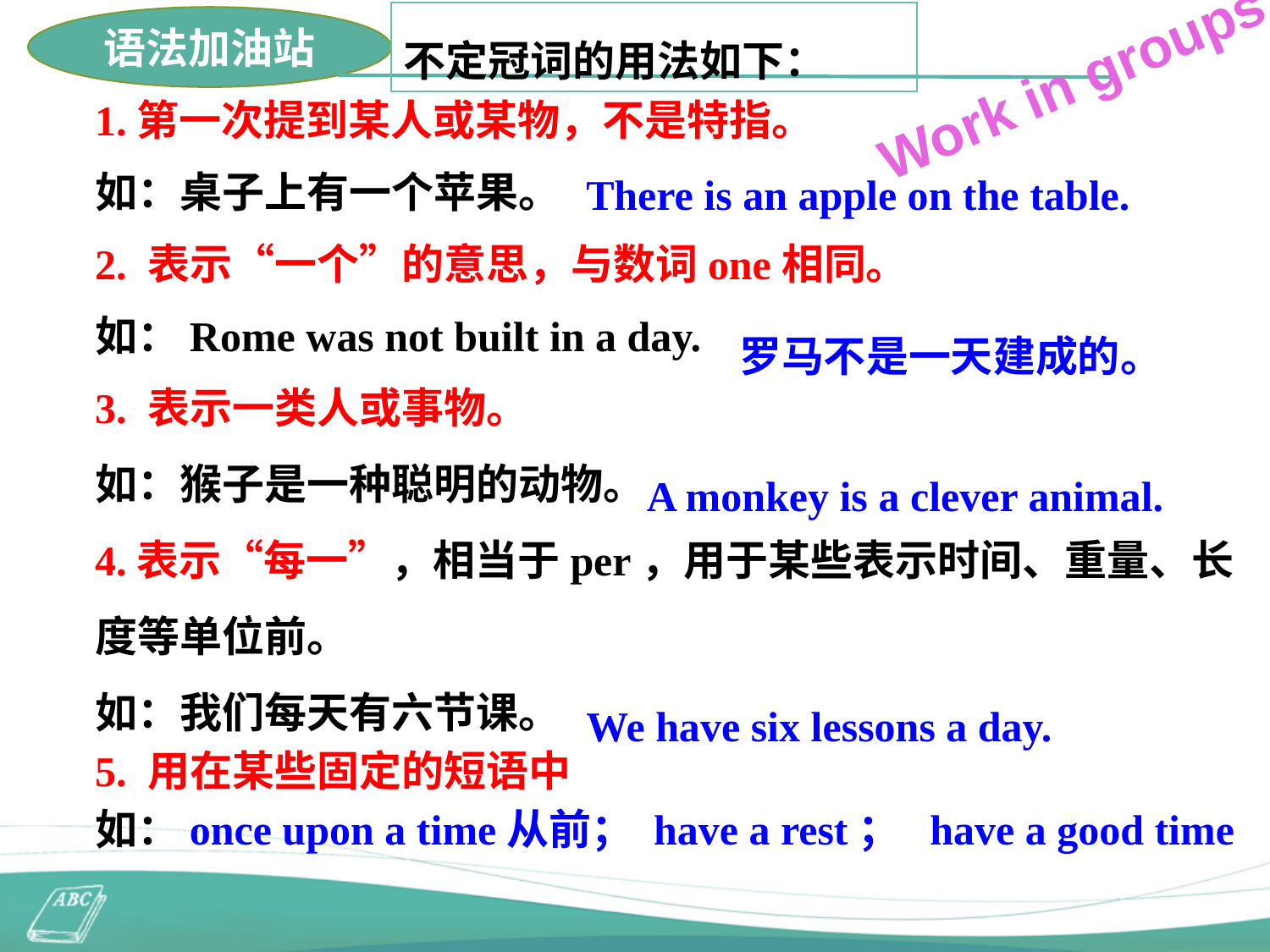

不定冠词的用法如下：
语法加油站
Work in groups
1.第一次提到某人或某物，不是特指。
如：桌子上有一个苹果。
2. 表示“一个”的意思，与数词one相同。
如：Rome was not built in a day.
3. 表示一类人或事物。
如：猴子是一种聪明的动物。
4.表示“每一”，相当于per，用于某些表示时间、重量、长度等单位前。
如：我们每天有六节课。
5. 用在某些固定的短语中
如：once upon a time从前； have a rest；  have a good time
There is an apple on the table.
罗马不是一天建成的。
A monkey is a clever animal.
We have six lessons a day.